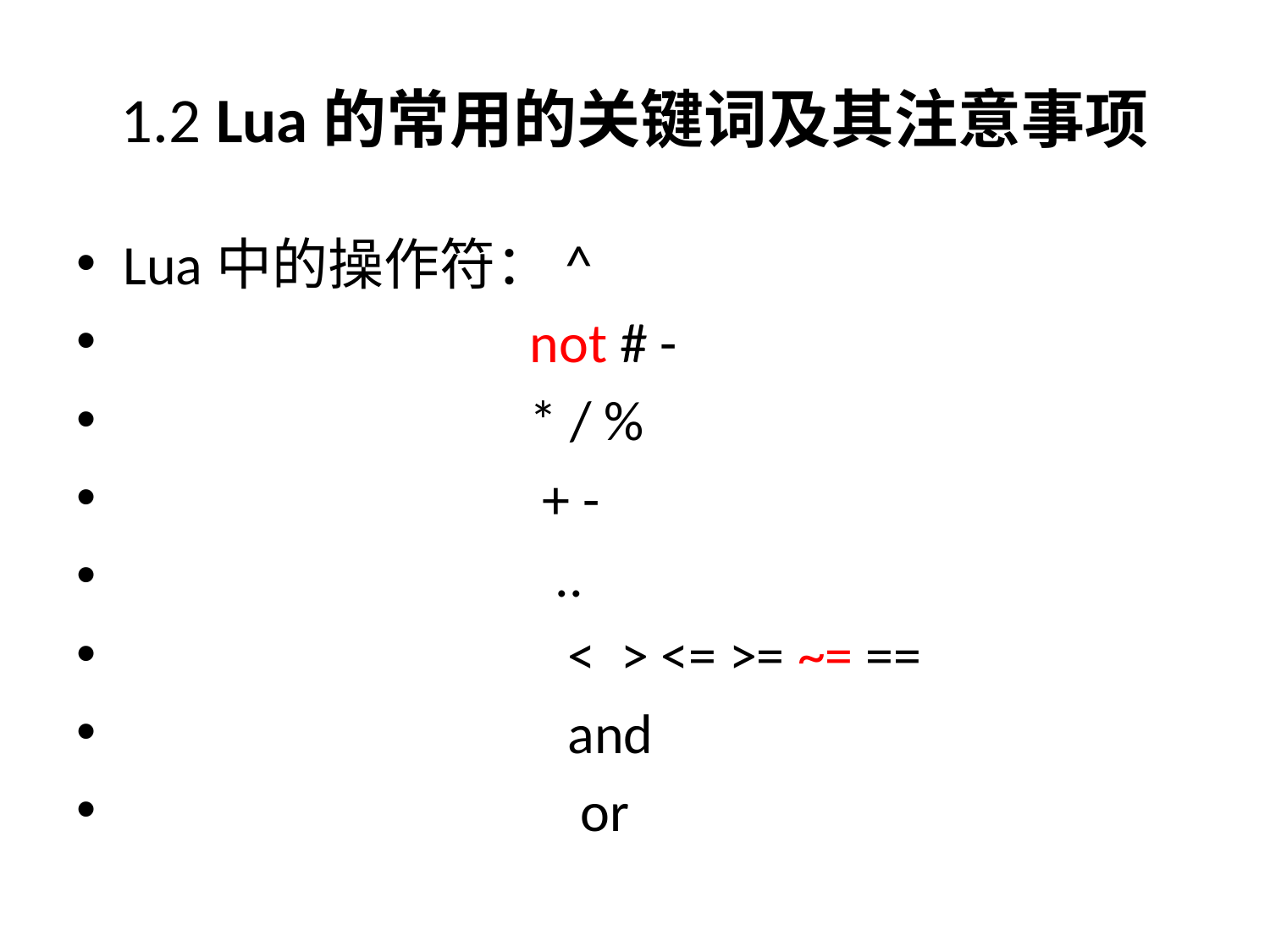

# 1.2 Lua的常用的关键词及其注意事项
Lua中的操作符：^
                                not # -
                                * / %
                                 + -
                                  ..
                                   <  > <= >= ~= ==
                                   and
                                    or